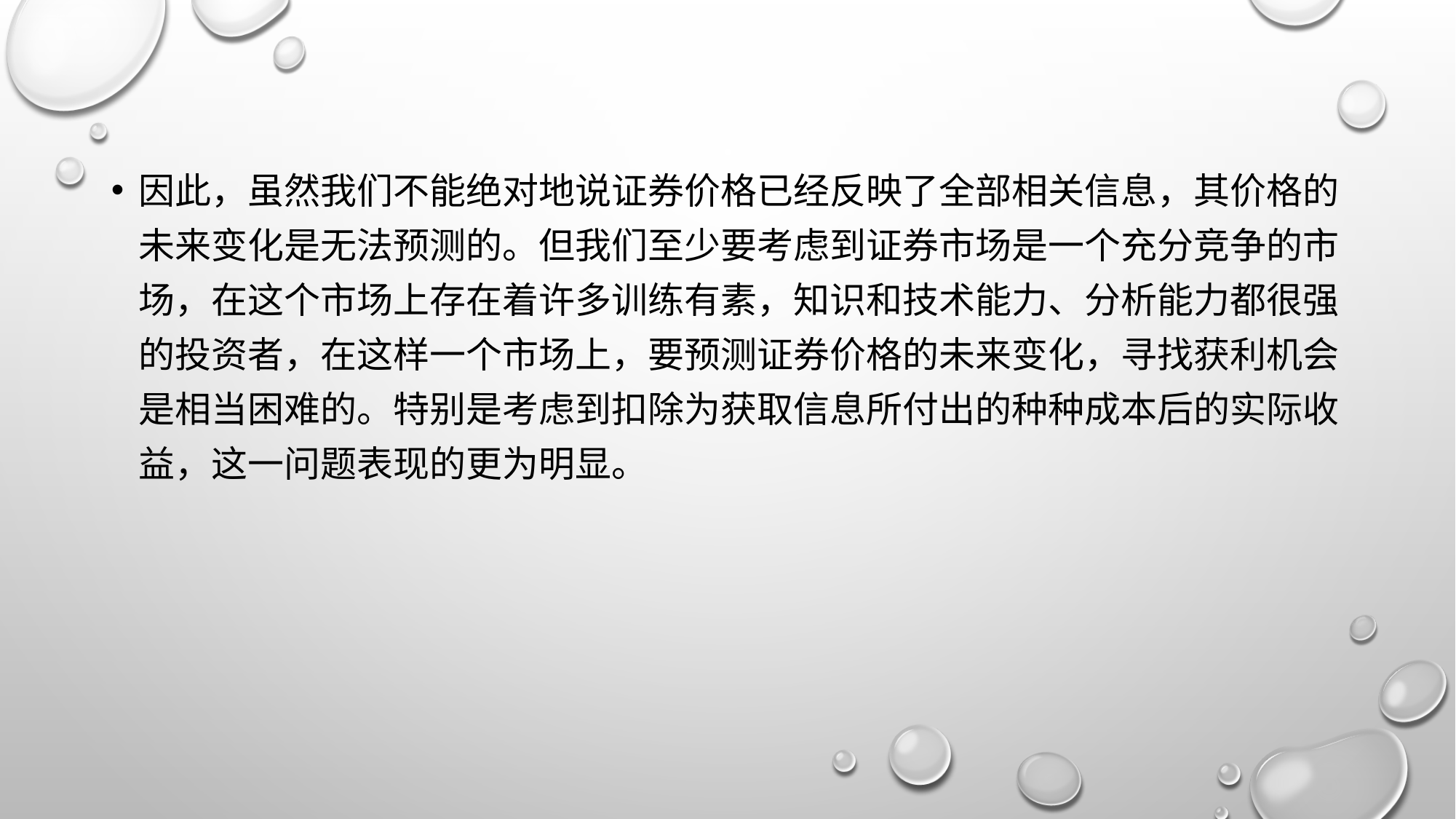

因此，虽然我们不能绝对地说证券价格已经反映了全部相关信息，其价格的未来变化是无法预测的。但我们至少要考虑到证券市场是一个充分竞争的市场，在这个市场上存在着许多训练有素，知识和技术能力、分析能力都很强的投资者，在这样一个市场上，要预测证券价格的未来变化，寻找获利机会是相当困难的。特别是考虑到扣除为获取信息所付出的种种成本后的实际收益，这一问题表现的更为明显。